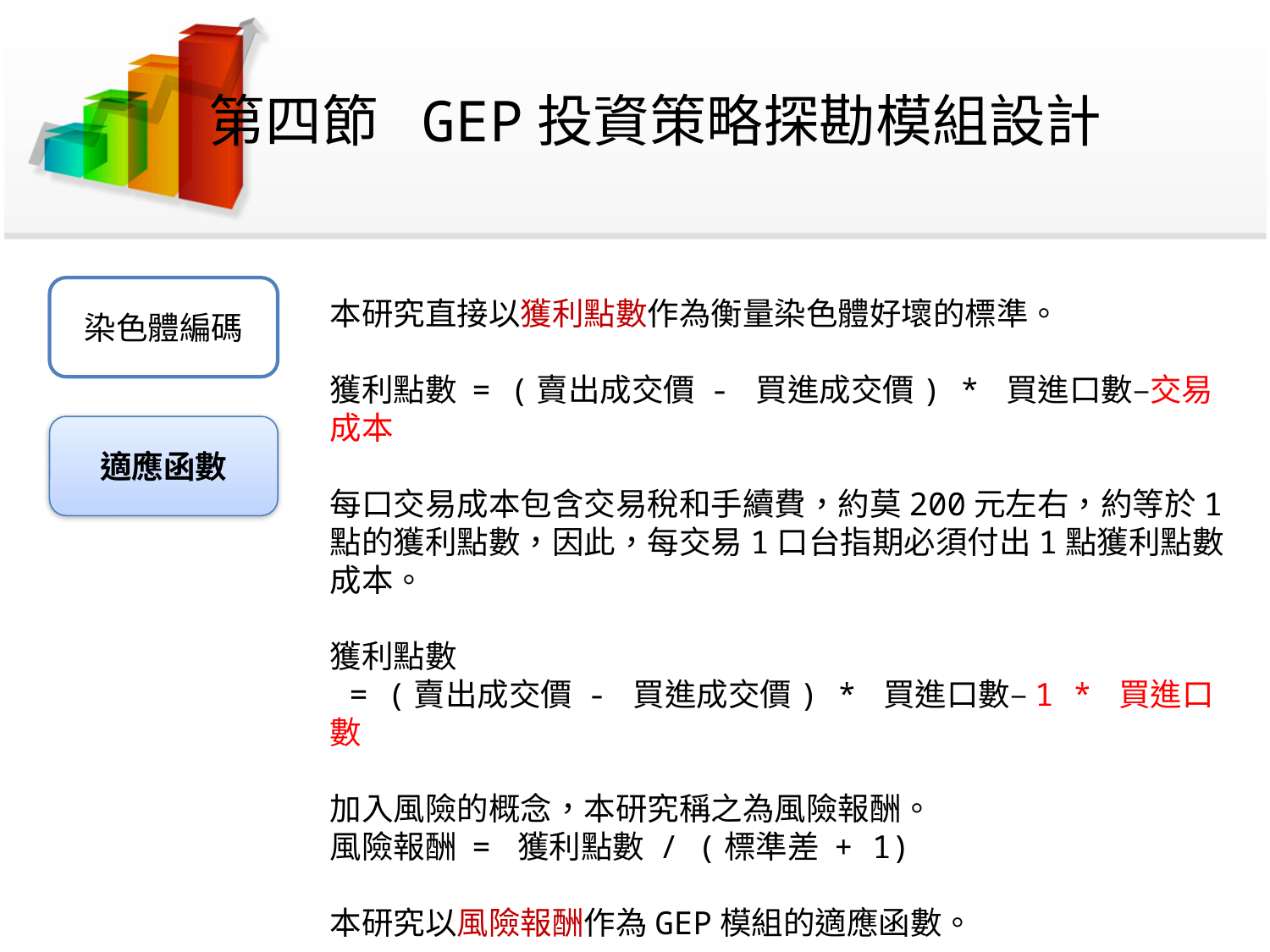

# 第四節	GEP投資策略探勘模組設計
染色體編碼
本研究直接以獲利點數作為衡量染色體好壞的標準。

獲利點數 = (賣出成交價 - 買進成交價) * 買進口數–交易成本

每口交易成本包含交易稅和手續費，約莫200元左右，約等於1點的獲利點數，因此，每交易1口台指期必須付出1點獲利點數成本。

獲利點數
 = (賣出成交價 - 買進成交價) * 買進口數–1 * 買進口數

加入風險的概念，本研究稱之為風險報酬。
風險報酬 = 獲利點數 / (標準差 + 1)

本研究以風險報酬作為GEP模組的適應函數。
適應函數